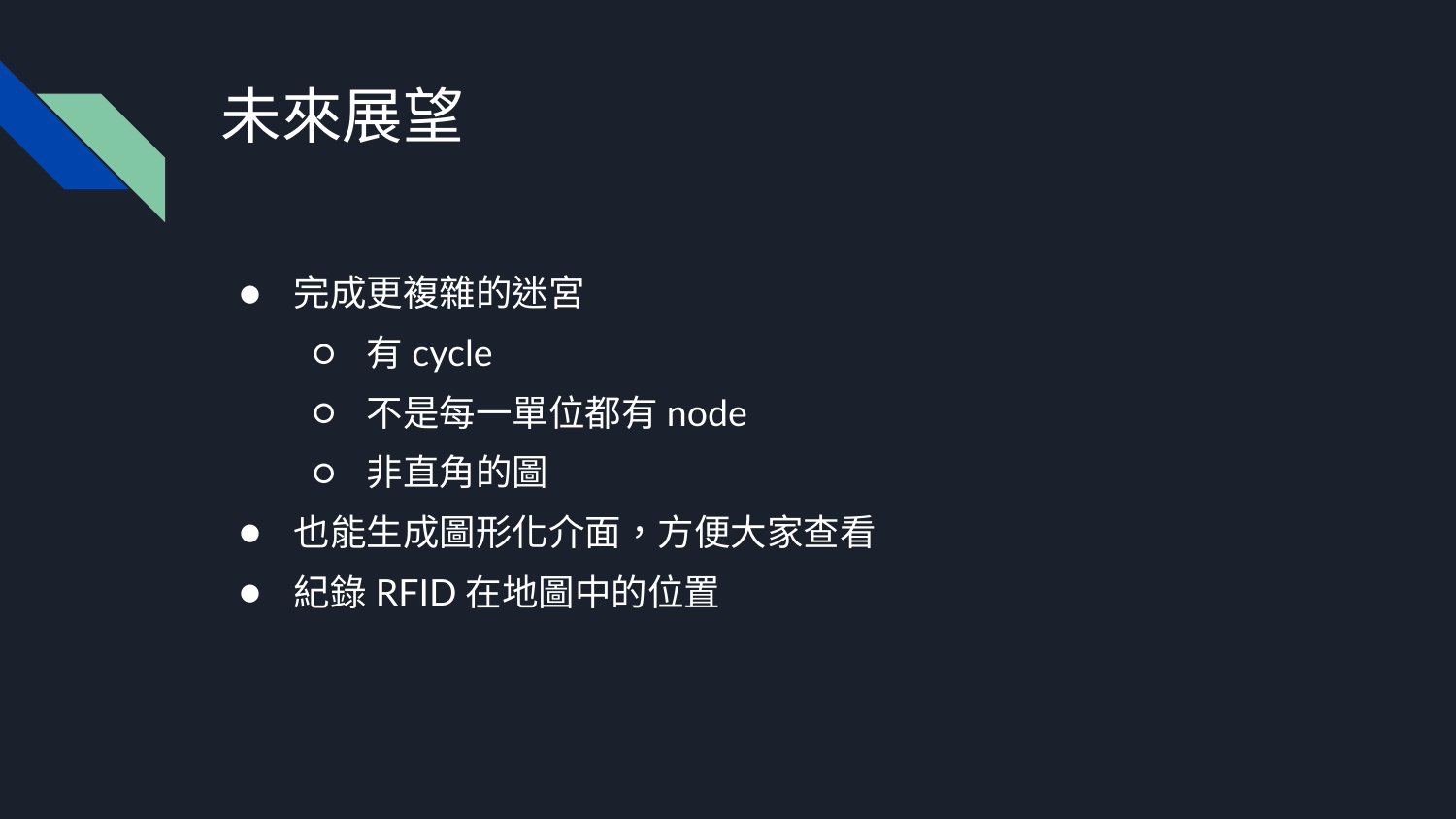

# 未來展望
完成更複雜的迷宮
有cycle
不是每一單位都有node
非直角的圖
也能生成圖形化介面，方便大家查看
紀錄RFID在地圖中的位置